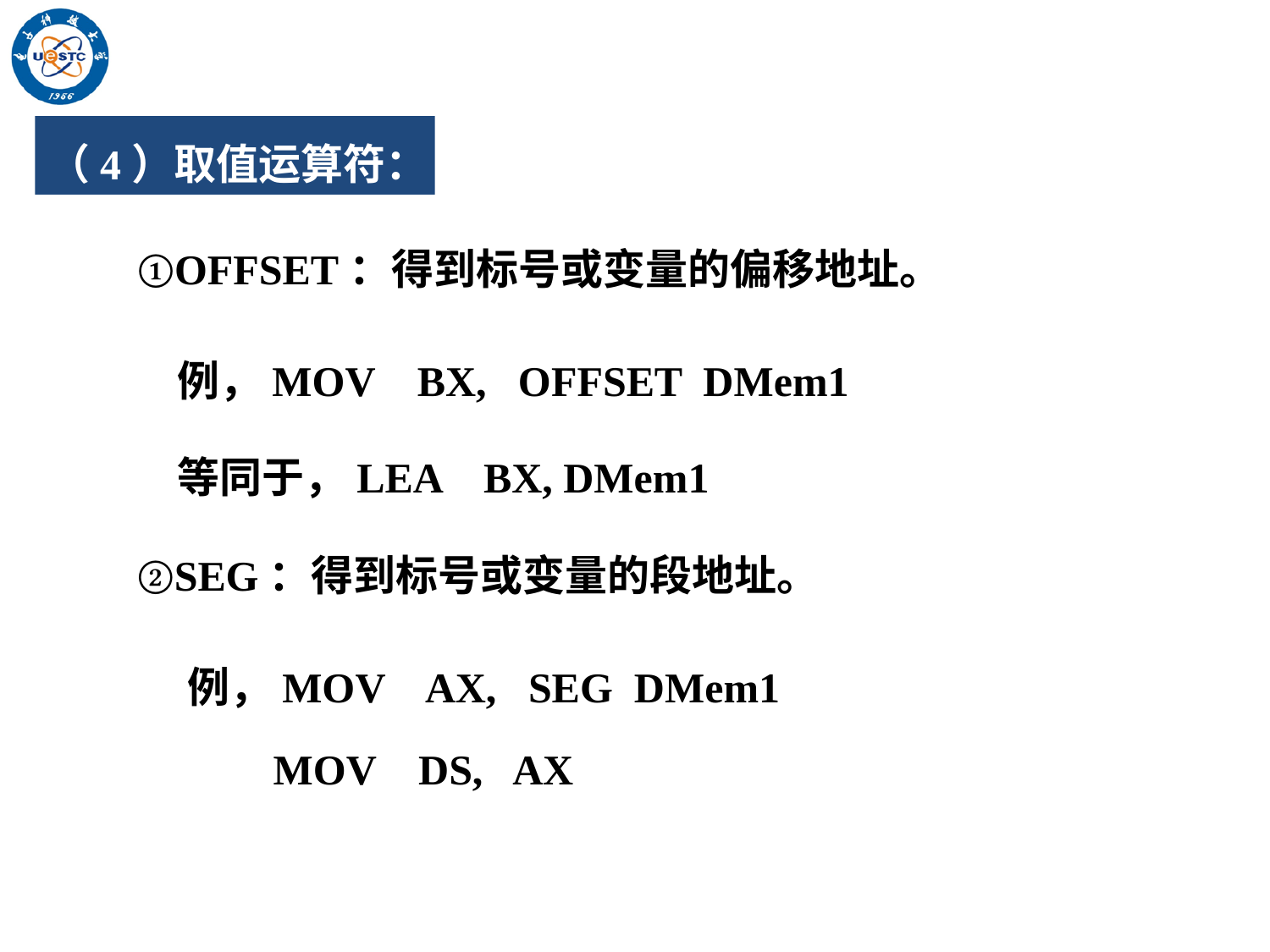

（4）取值运算符：
①OFFSET：得到标号或变量的偏移地址。
例，MOV    BX,   OFFSET  DMem1
等同于，LEA    BX, DMem1
②SEG：得到标号或变量的段地址。
例，MOV    AX,   SEG  DMem1
MOV    DS,   AX